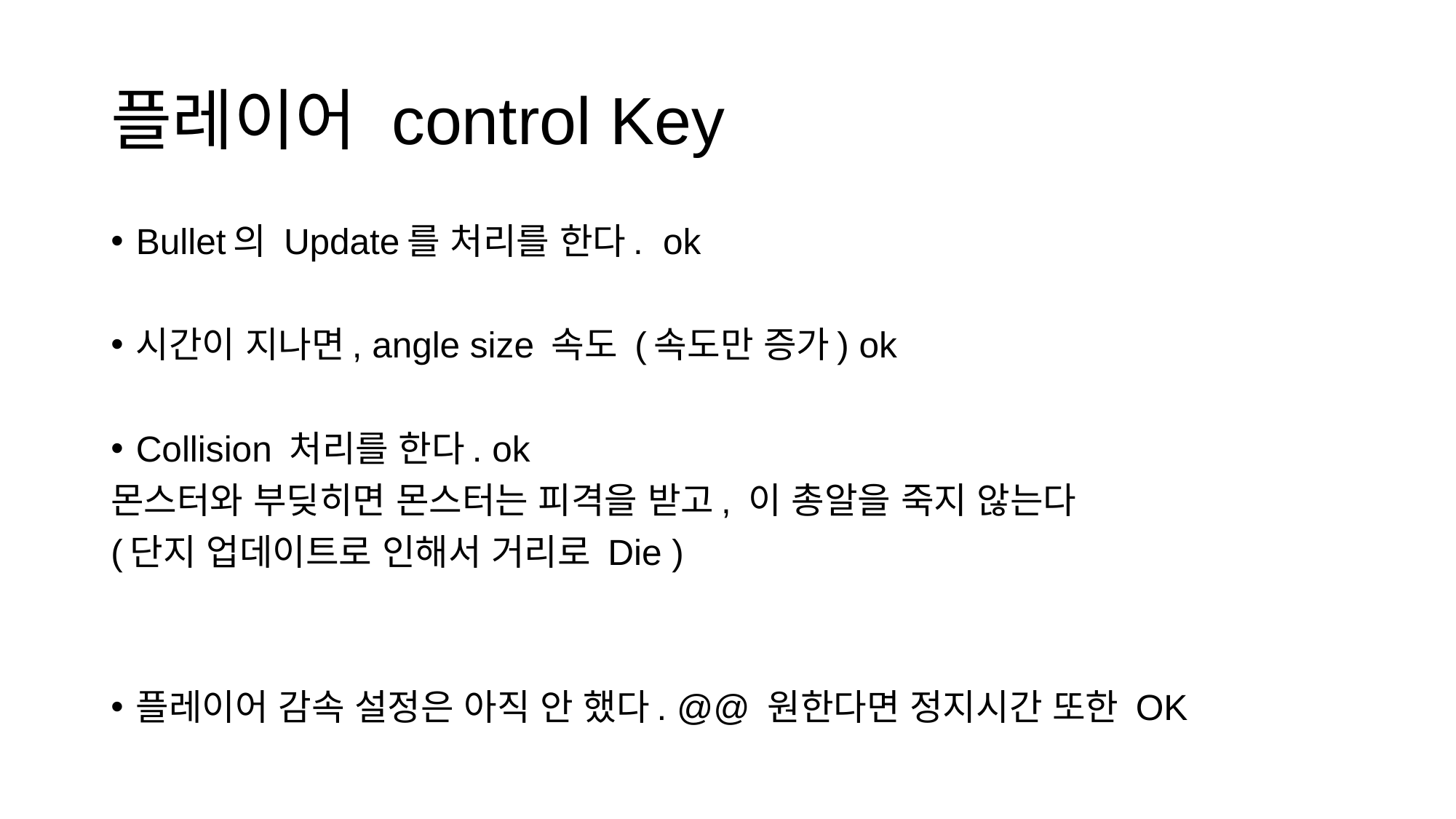

# 플레이어 control Key
Bullet의 Update를 처리를 한다.  ok

시간이 지나면, angle size 속도 (속도만 증가) ok

Collision 처리를 한다. ok
몬스터와 부딪히면 몬스터는 피격을 받고, 이 총알을 죽지 않는다
(단지 업데이트로 인해서 거리로 Die )

플레이어 감속 설정은 아직 안 했다. @@ 원한다면 정지시간 또한 OK